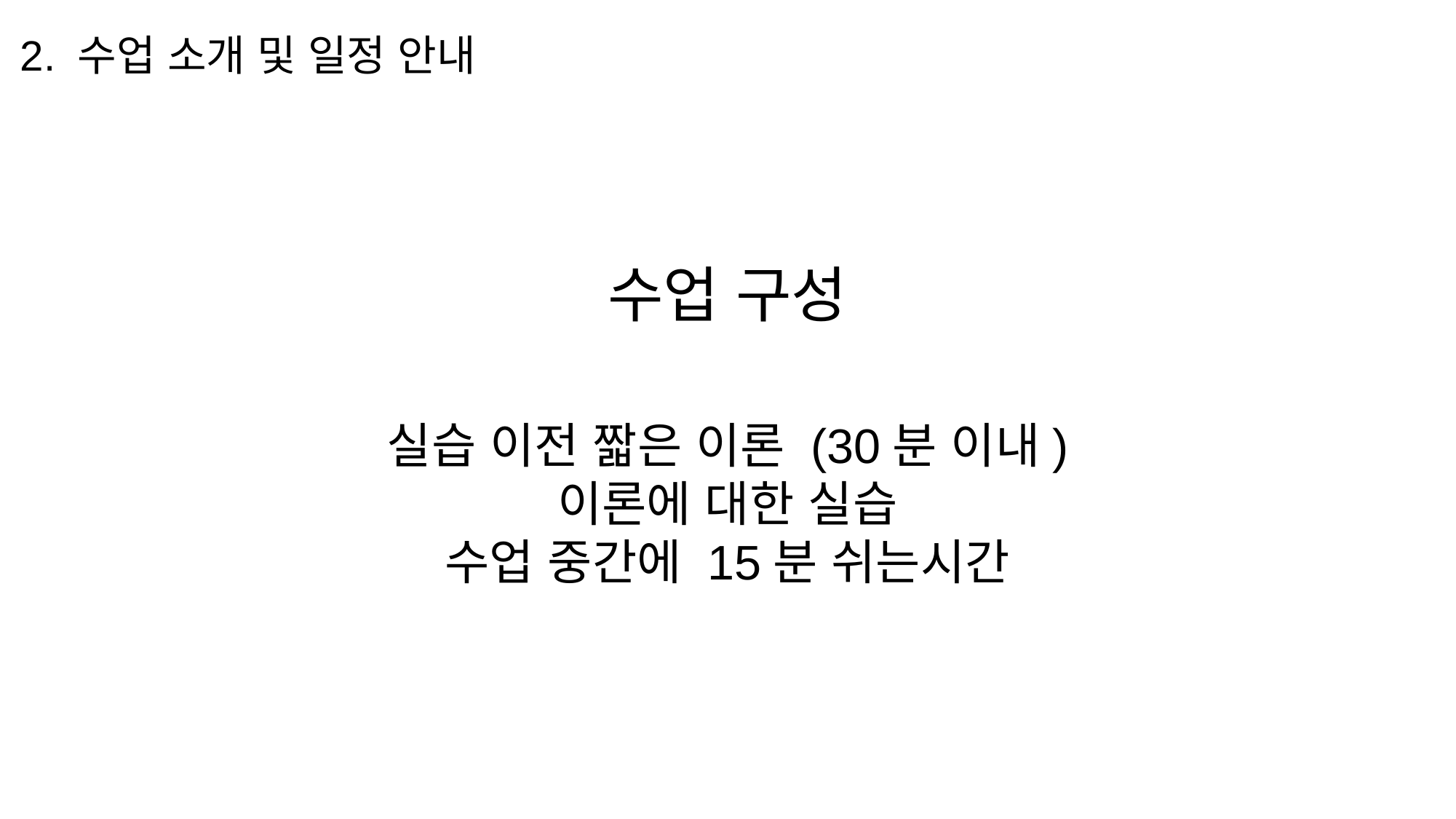

2. 수업 소개 및 일정 안내
수업 구성
실습 이전 짧은 이론 (30분 이내)
이론에 대한 실습
수업 중간에 15분 쉬는시간